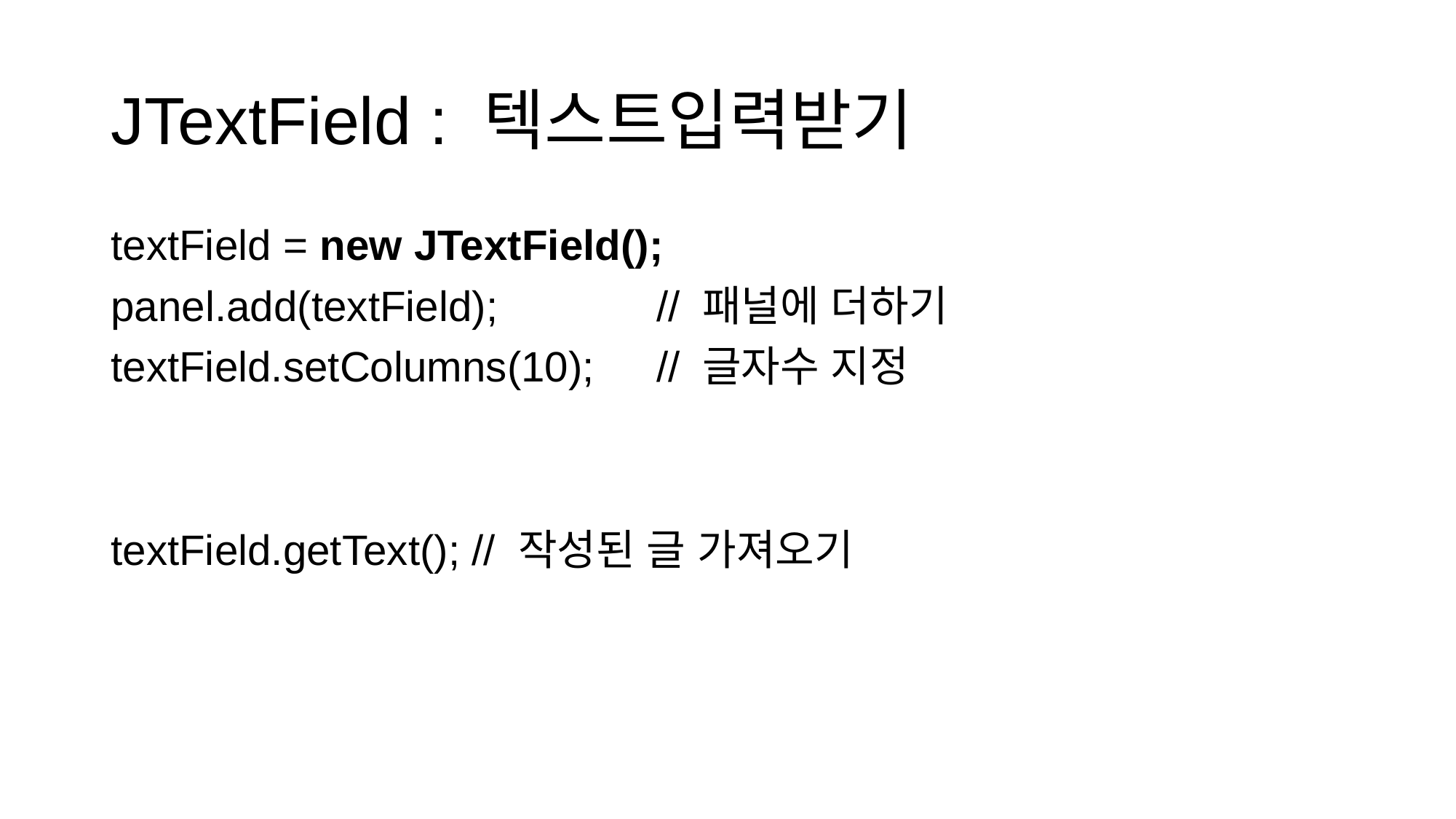

# JTextField : 텍스트입력받기
textField = new JTextField();
panel.add(textField);		// 패널에 더하기
textField.setColumns(10);	// 글자수 지정

textField.getText(); // 작성된 글 가져오기